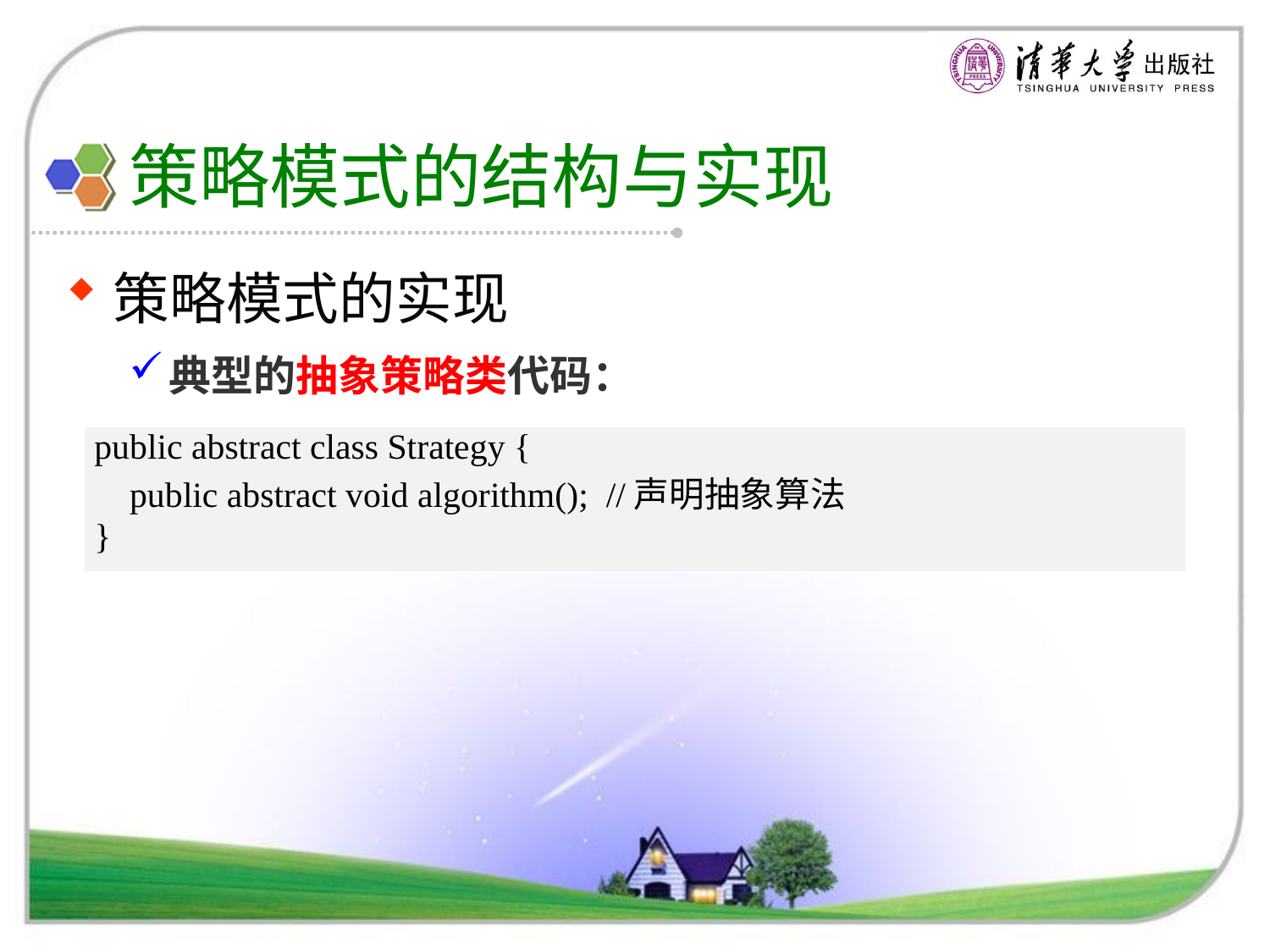

# 策略模式的结构与实现
策略模式的实现
典型的抽象策略类代码：
| public abstract class Strategy { public abstract void algorithm(); //声明抽象算法 } |
| --- |